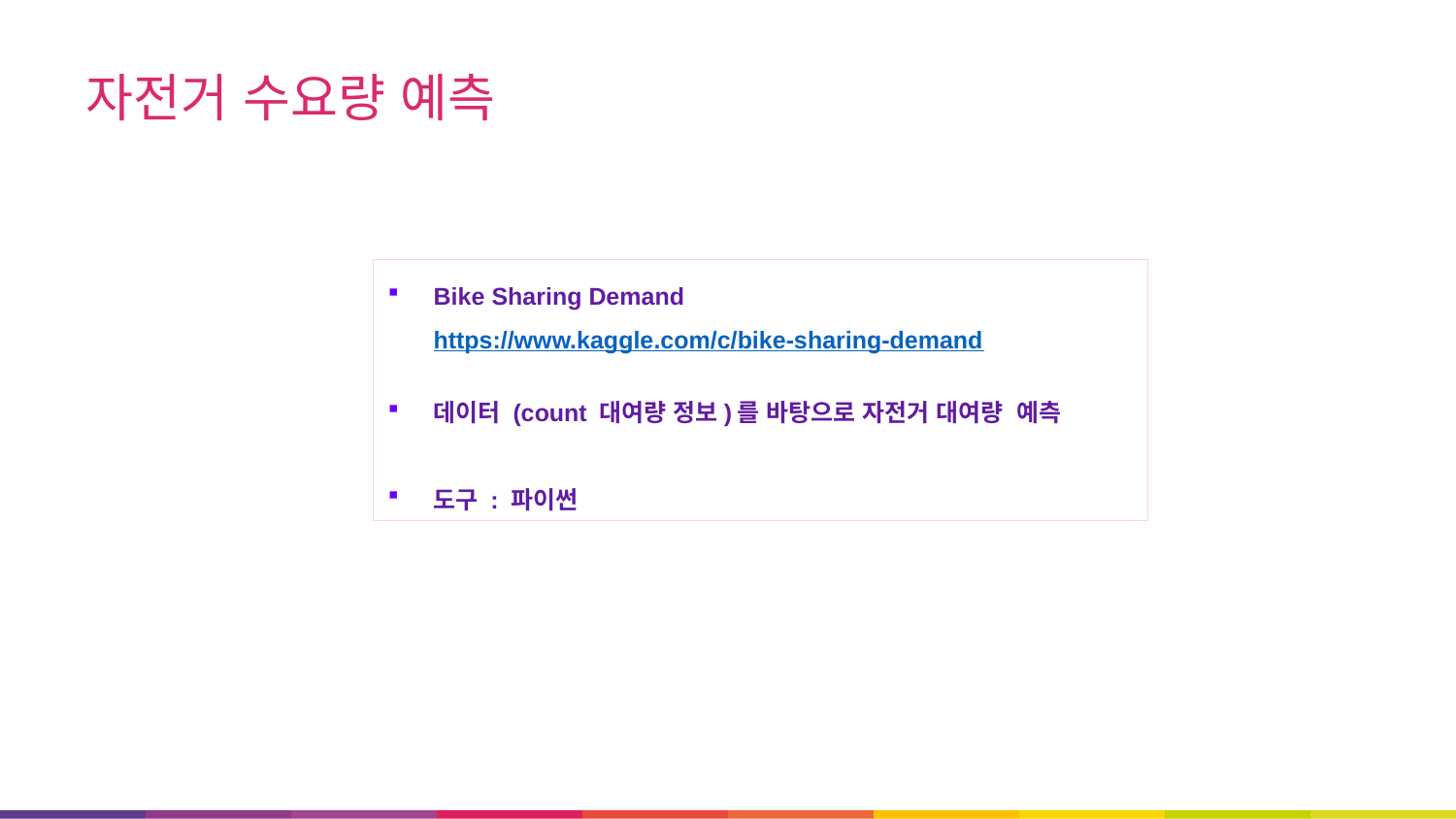

자전거 수요량 예측

Bike Sharing Demand
https://www.kaggle.com/c/bike-sharing-demand
데이터 (count 대여량 정보)를 바탕으로 자전거 대여량  예측

도구 : 파이썬